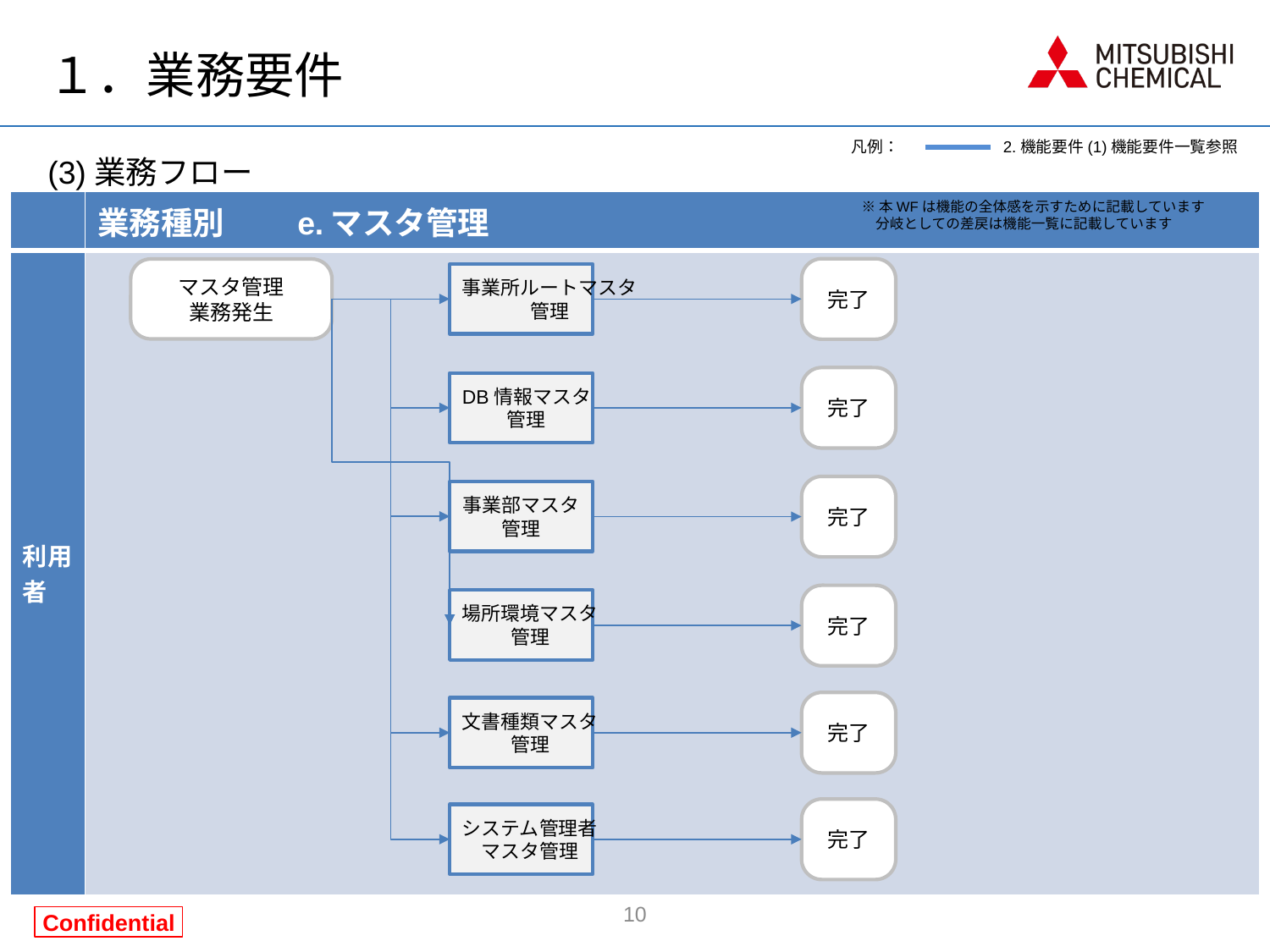

# １．業務要件
凡例：
2.機能要件(1)機能要件一覧参照
(3)業務フロー
|  | 業務種別　　e.マスタ管理 |
| --- | --- |
| 利用者 |  |
※本WFは機能の全体感を示すために記載しています
　分岐としての差戻は機能一覧に記載しています
完了
マスタ管理
業務発生
事業所ルートマスタ
管理
完了
DB情報マスタ
管理
完了
事業部マスタ
管理
完了
場所環境マスタ
管理
完了
文書種類マスタ
管理
完了
システム管理者
マスタ管理
10